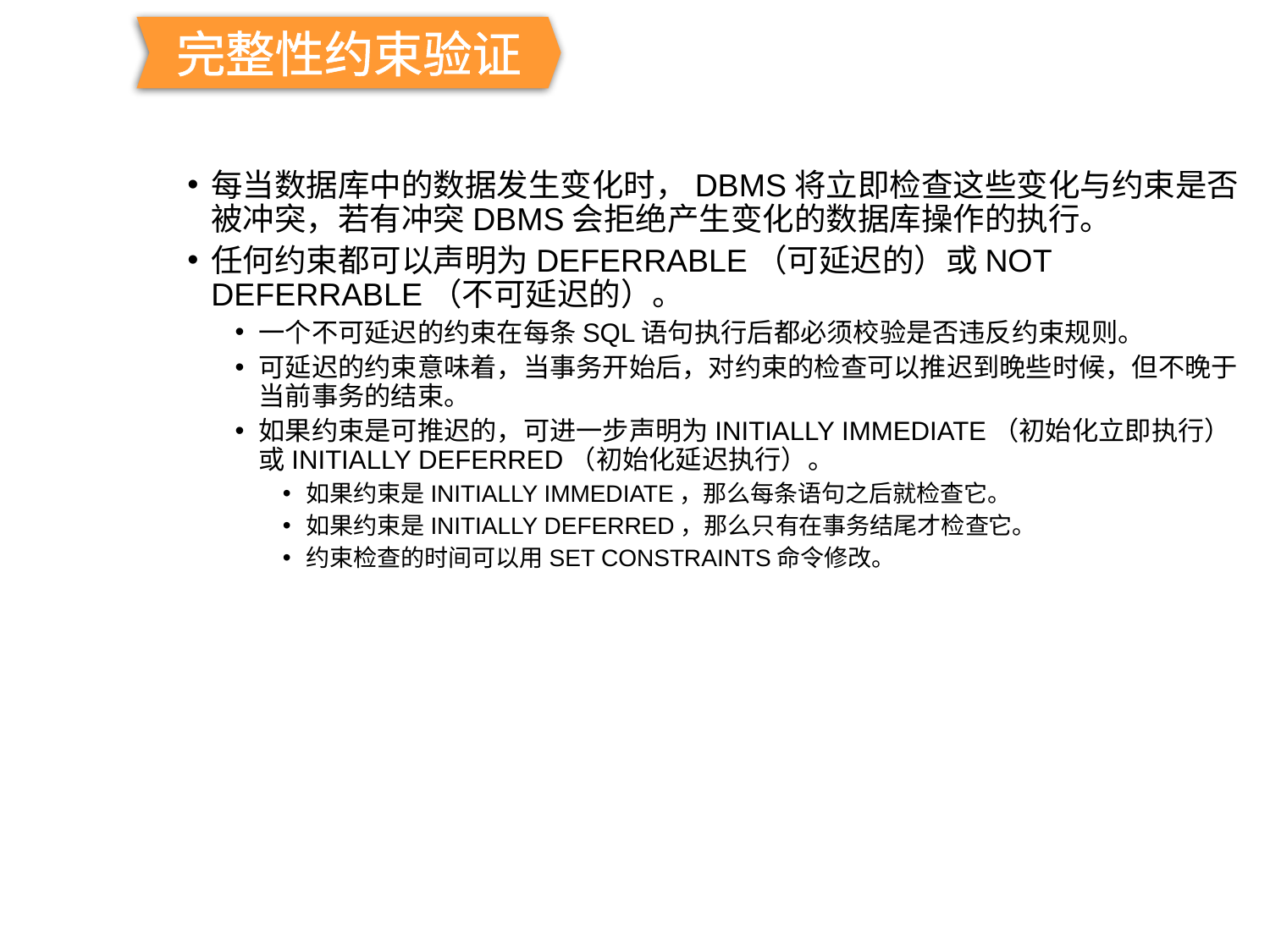

完整性约束验证

每当数据库中的数据发生变化时，DBMS将立即检查这些变化与约束是否被冲突，若有冲突DBMS会拒绝产生变化的数据库操作的执行。
任何约束都可以声明为DEFERRABLE（可延迟的）或NOT DEFERRABLE（不可延迟的）。
一个不可延迟的约束在每条SQL语句执行后都必须校验是否违反约束规则。
可延迟的约束意味着，当事务开始后，对约束的检查可以推迟到晚些时候，但不晚于当前事务的结束。
如果约束是可推迟的，可进一步声明为INITIALLY IMMEDIATE（初始化立即执行）或INITIALLY DEFERRED（初始化延迟执行）。
如果约束是INITIALLY IMMEDIATE，那么每条语句之后就检查它。
如果约束是INITIALLY DEFERRED，那么只有在事务结尾才检查它。
约束检查的时间可以用SET CONSTRAINTS命令修改。